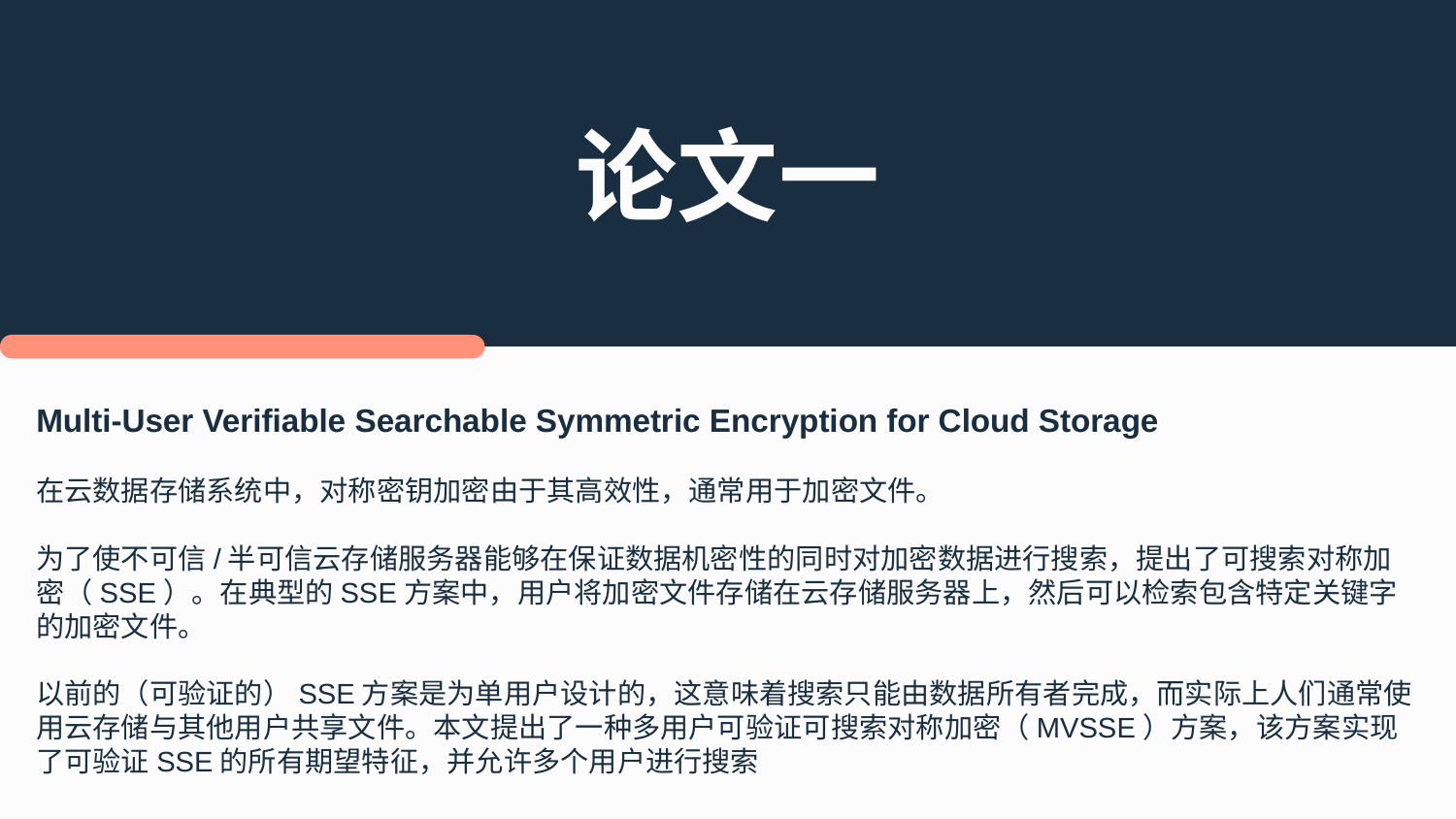

# 论文一

Multi-User Verifiable Searchable Symmetric Encryption for Cloud Storage

在云数据存储系统中，对称密钥加密由于其高效性，通常用于加密文件。

为了使不可信/半可信云存储服务器能够在保证数据机密性的同时对加密数据进行搜索，提出了可搜索对称加密（SSE）。在典型的SSE方案中，用户将加密文件存储在云存储服务器上，然后可以检索包含特定关键字的加密文件。

以前的（可验证的）SSE方案是为单用户设计的，这意味着搜索只能由数据所有者完成，而实际上人们通常使用云存储与其他用户共享文件。本文提出了一种多用户可验证可搜索对称加密（MVSSE）方案，该方案实现了可验证SSE的所有期望特征，并允许多个用户进行搜索